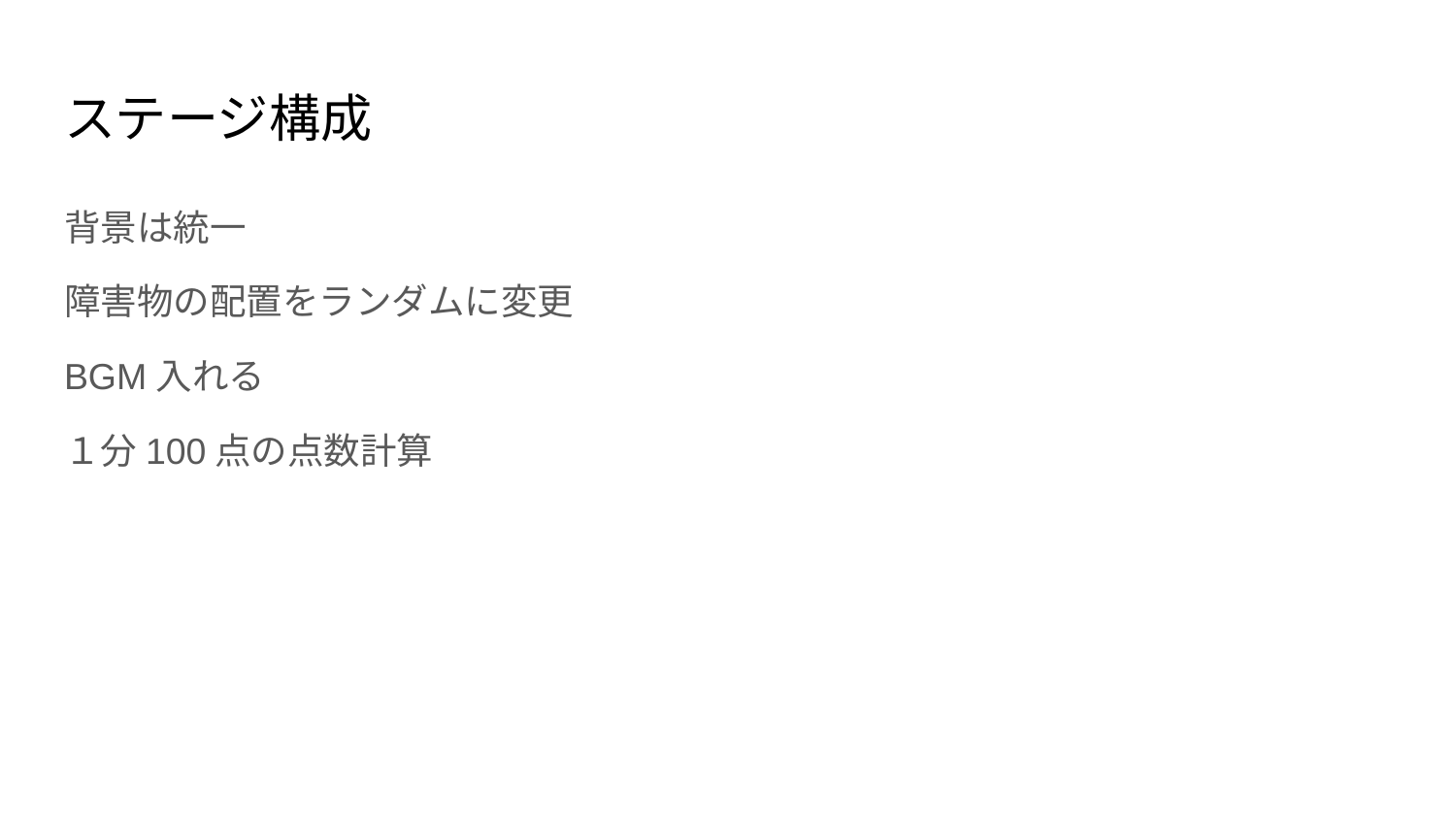

# ステージ構成
背景は統一
障害物の配置をランダムに変更
BGM入れる
１分100点の点数計算